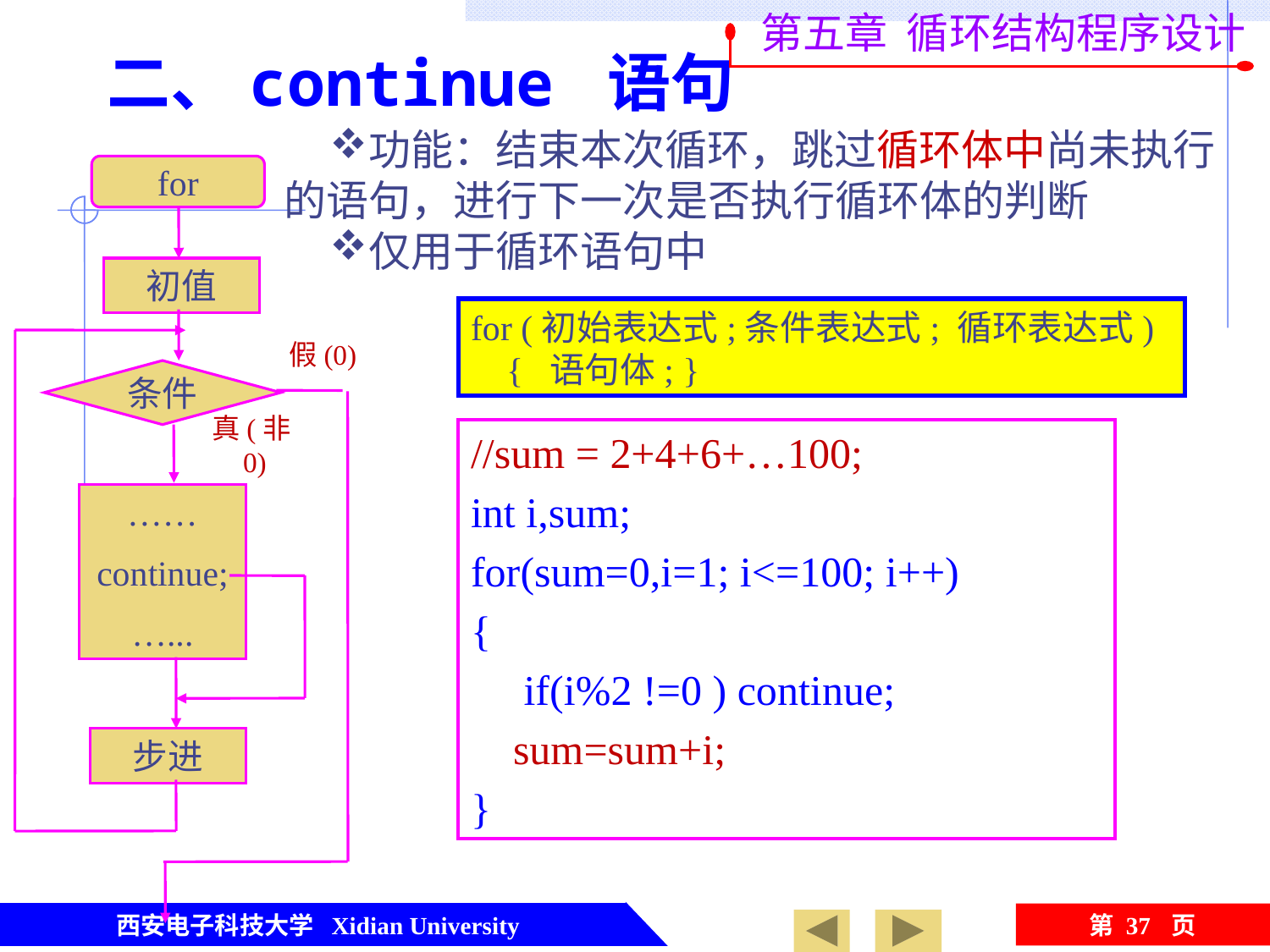

第五章  循环结构程序设计

二、continue 语句

功能：结束本次循环，跳过循环体中尚未执行的语句，进行下一次是否执行循环体的判断
仅用于循环语句中
for

初值

假(0)
条件

真(非0)

……
continue;
…...

步进

for (初始表达式;条件表达式; 循环表达式)
    {  语句体; }
//sum = 2+4+6+…100;
int i,sum;
for(sum=0,i=1; i<=100; i++)
{
     if(i%2 !=0 ) continue;
    sum=sum+i;
}